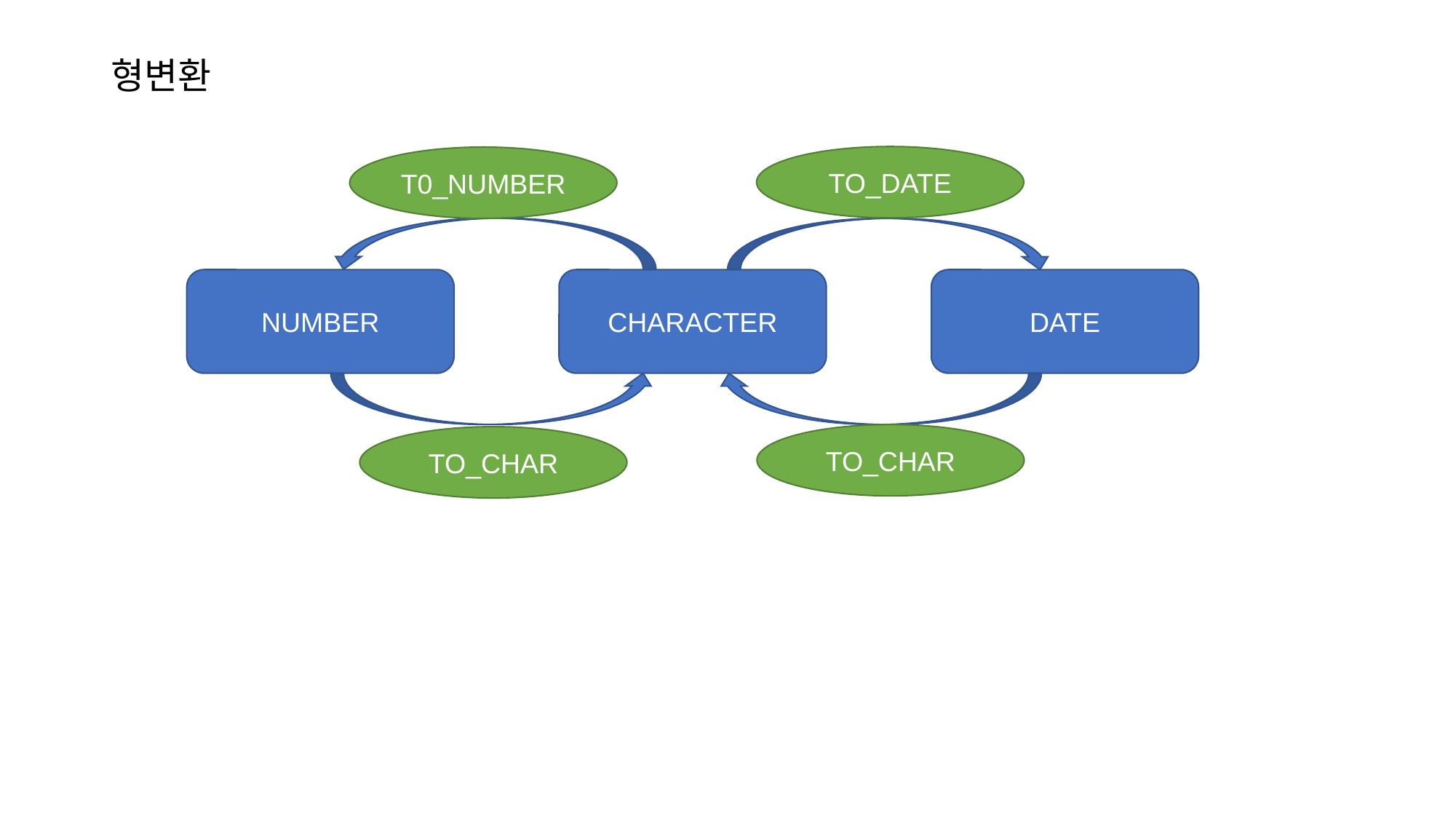

# 형변환
TO_DATE
T0_NUMBER

NUMBER
CHARACTER
DATE

TO_CHAR
TO_CHAR